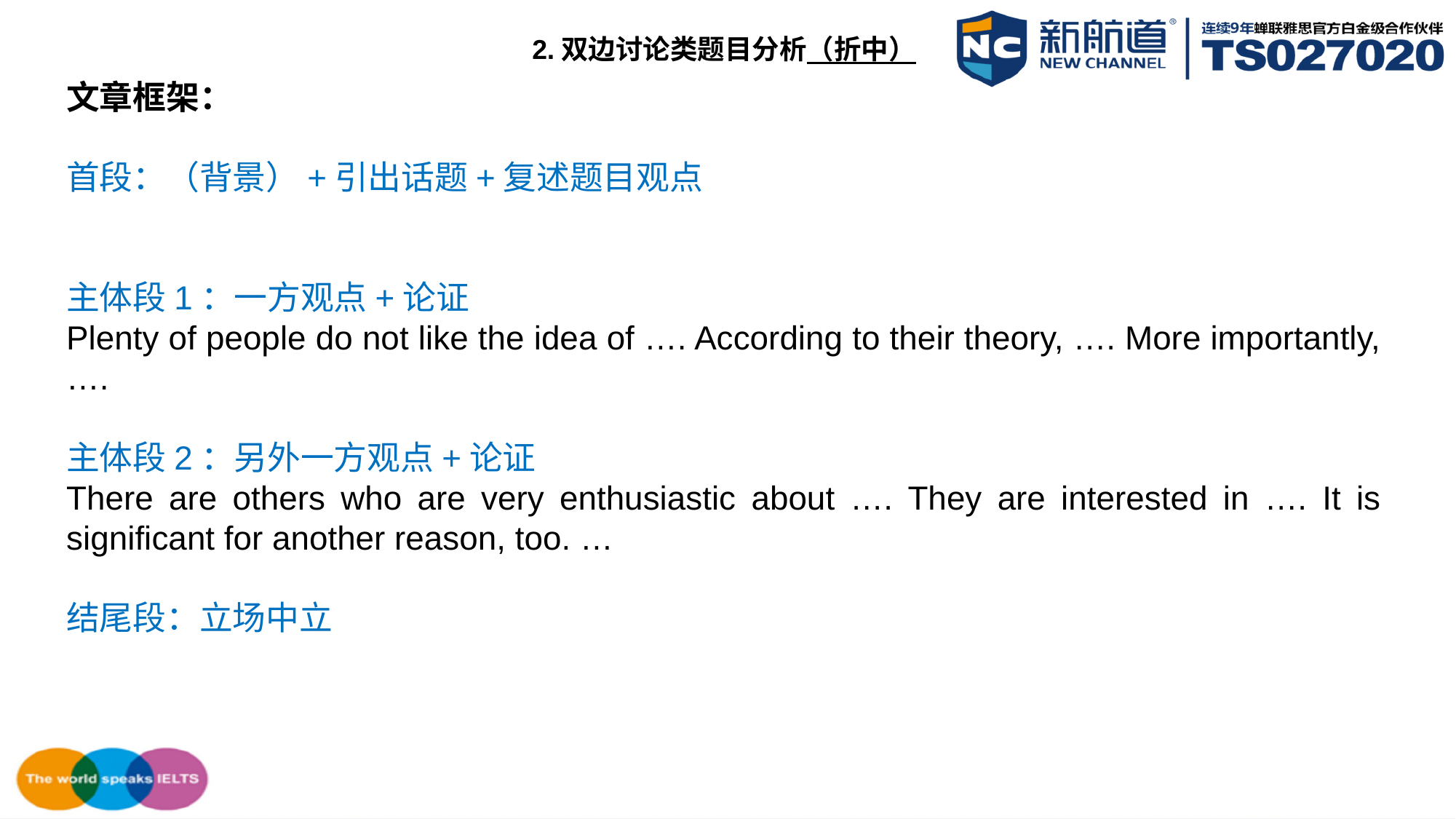

2.双边讨论类题目分析（折中）
文章框架：

首段：（背景）+引出话题+复述题目观点

主体段1：一方观点+论证
Plenty of people do not like the idea of …. According to their theory, …. More importantly, ….

主体段2：另外一方观点+论证
There are others who are very enthusiastic about …. They are interested in …. It is significant for another reason, too. …

结尾段：立场中立